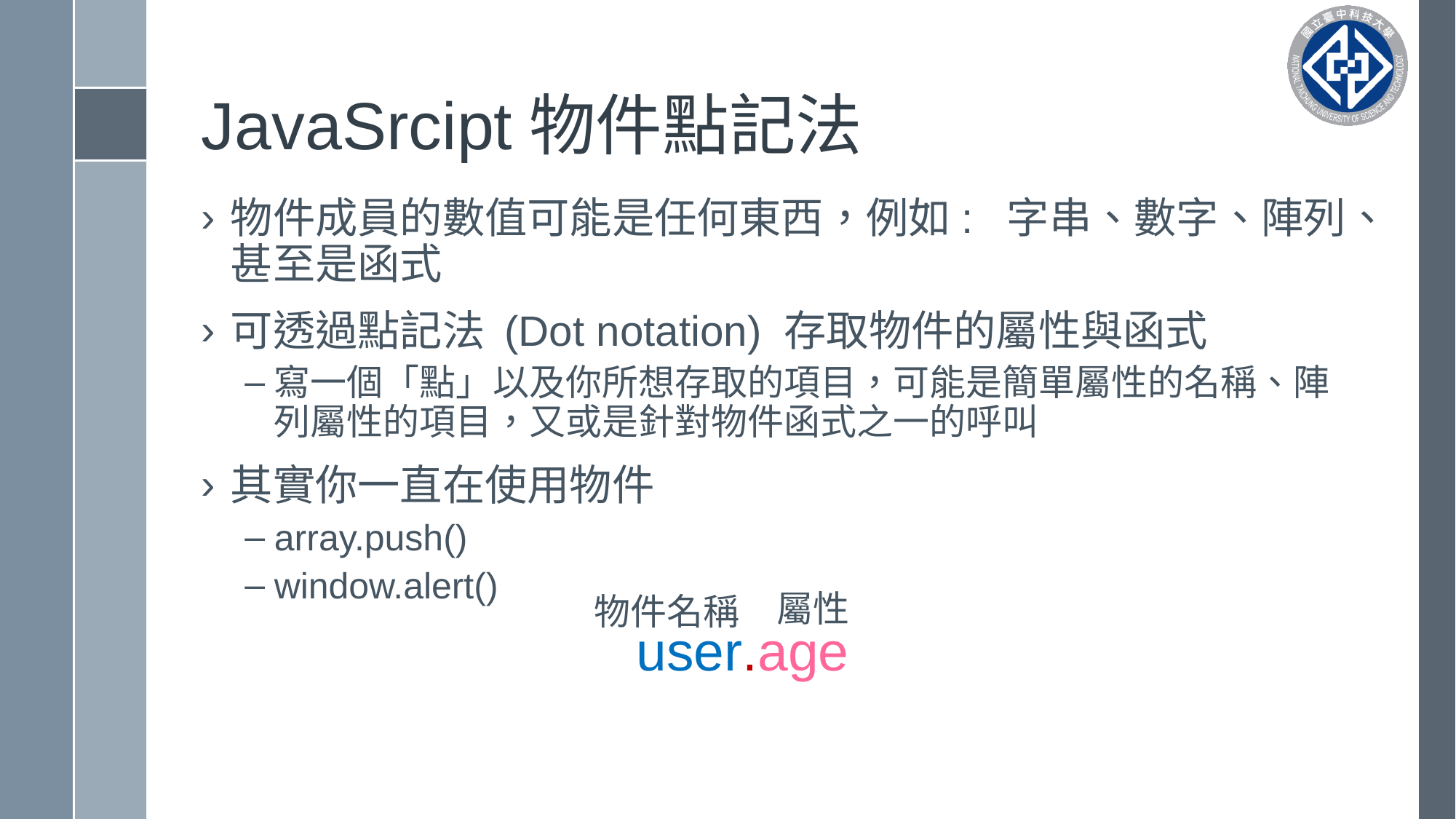

# JavaSrcipt物件點記法
物件成員的數值可能是任何東西，例如:  字串、數字、陣列、甚至是函式
可透過點記法 (Dot notation) 存取物件的屬性與函式
寫一個「點」以及你所想存取的項目，可能是簡單屬性的名稱、陣列屬性的項目，又或是針對物件函式之一的呼叫
其實你一直在使用物件
array.push()
window.alert()
屬性
物件名稱
user.age